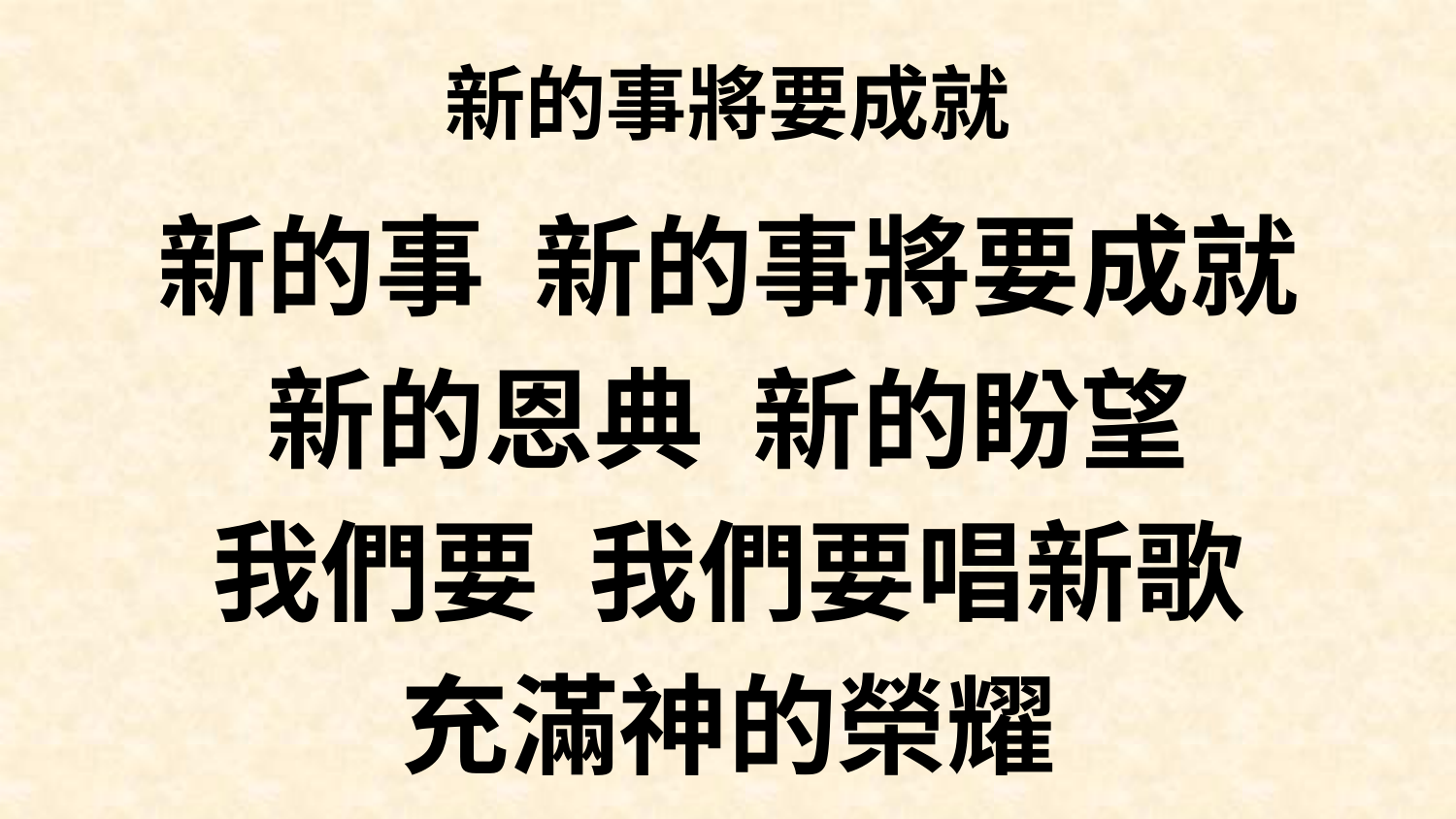

# 新的事將要成就
新的事  新的事將要成就
新的恩典  新的盼望
我們要  我們要唱新歌
充滿神的榮耀